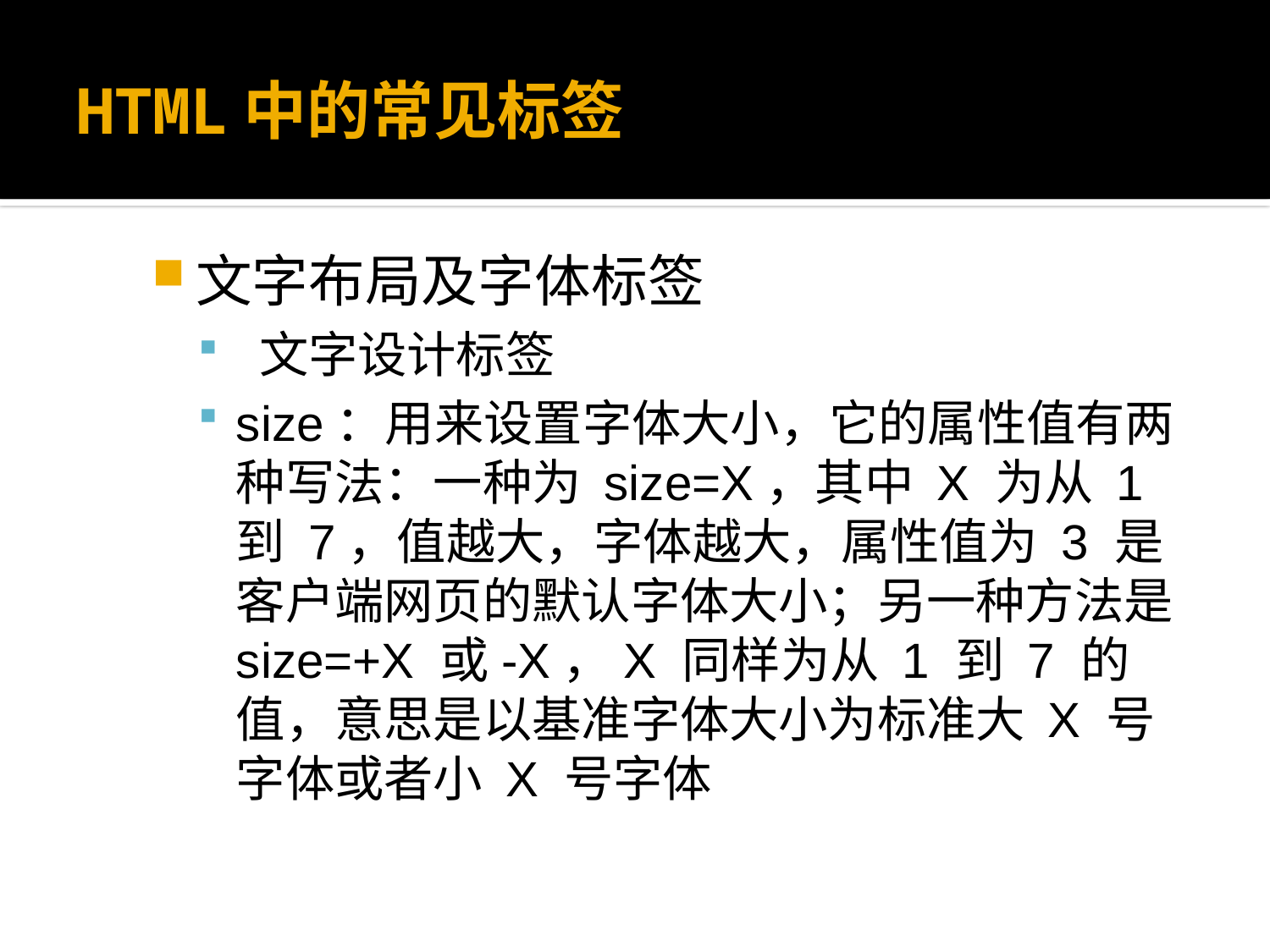

# HTML中的常见标签
文字布局及字体标签
 文字设计标签
size：用来设置字体大小，它的属性值有两种写法：一种为 size=X，其中 X 为从 1 到 7，值越大，字体越大，属性值为 3 是客户端网页的默认字体大小；另一种方法是 size=+X 或-X，X 同样为从 1 到 7 的值，意思是以基准字体大小为标准大 X 号字体或者小 X 号字体